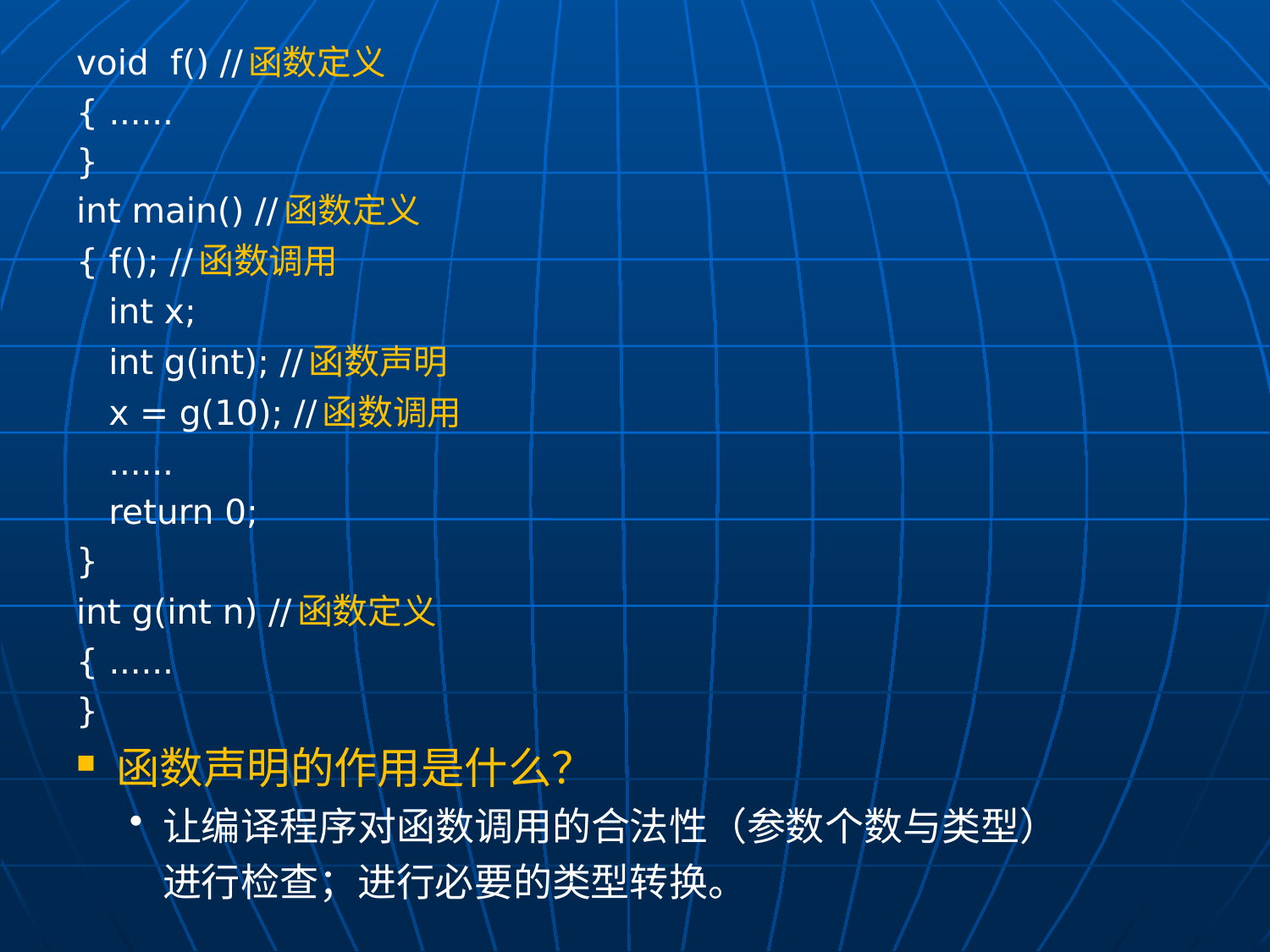

void  f() //函数定义
{ ......
}
int main() //函数定义
{ f(); //函数调用
   int x;
   int g(int); //函数声明
   x = g(10); //函数调用
   ......
   return 0;
}
int g(int n) //函数定义
{ ......
}
函数声明的作用是什么？
让编译程序对函数调用的合法性（参数个数与类型）进行检查；进行必要的类型转换。